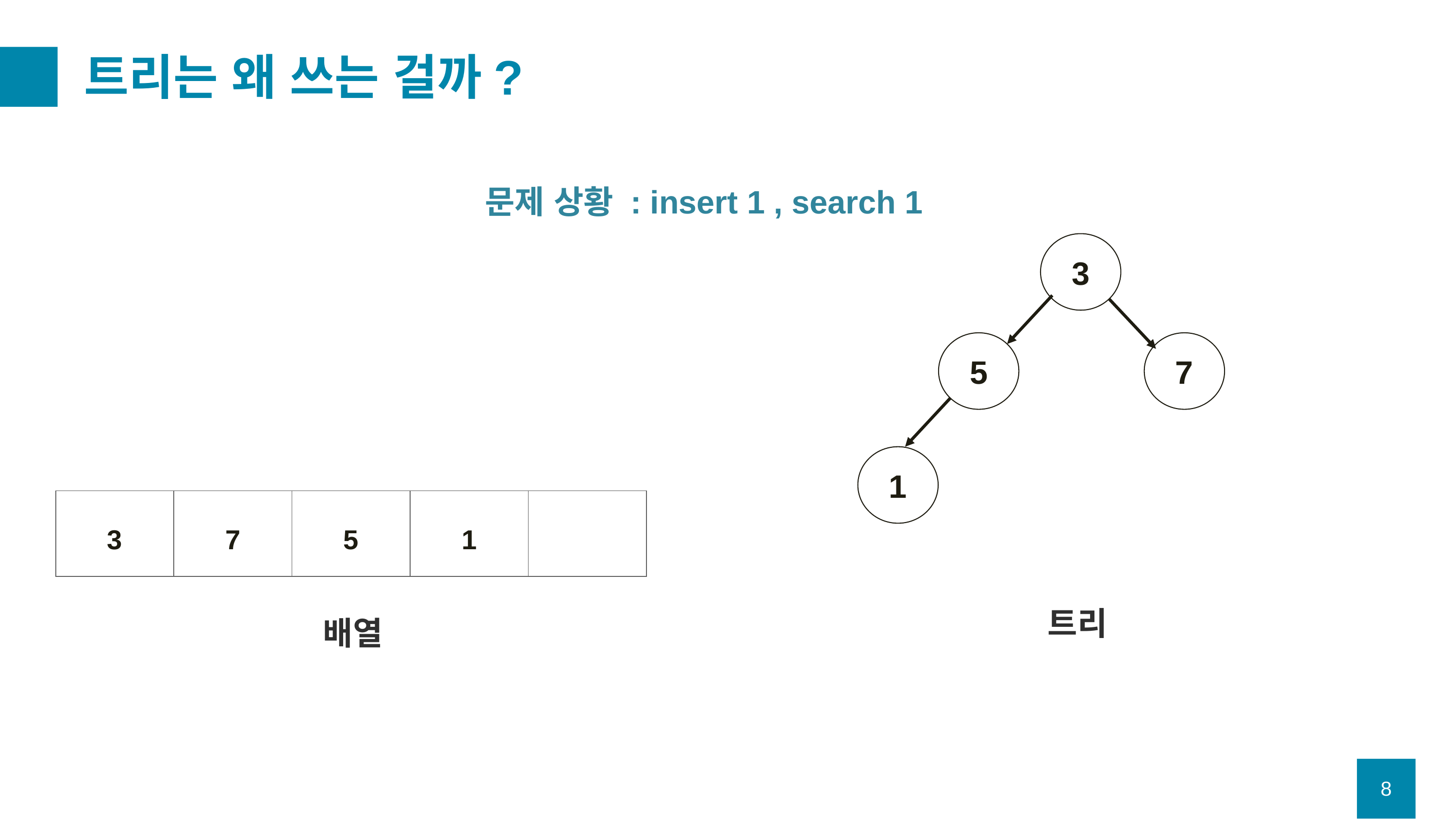

# 트리는 왜 쓰는 걸까?
문제 상황 : insert 1 , search 1
3
5
7
1
| 3 | 7 | 5 | 1 |  |
| --- | --- | --- | --- | --- |
트리
배열
8